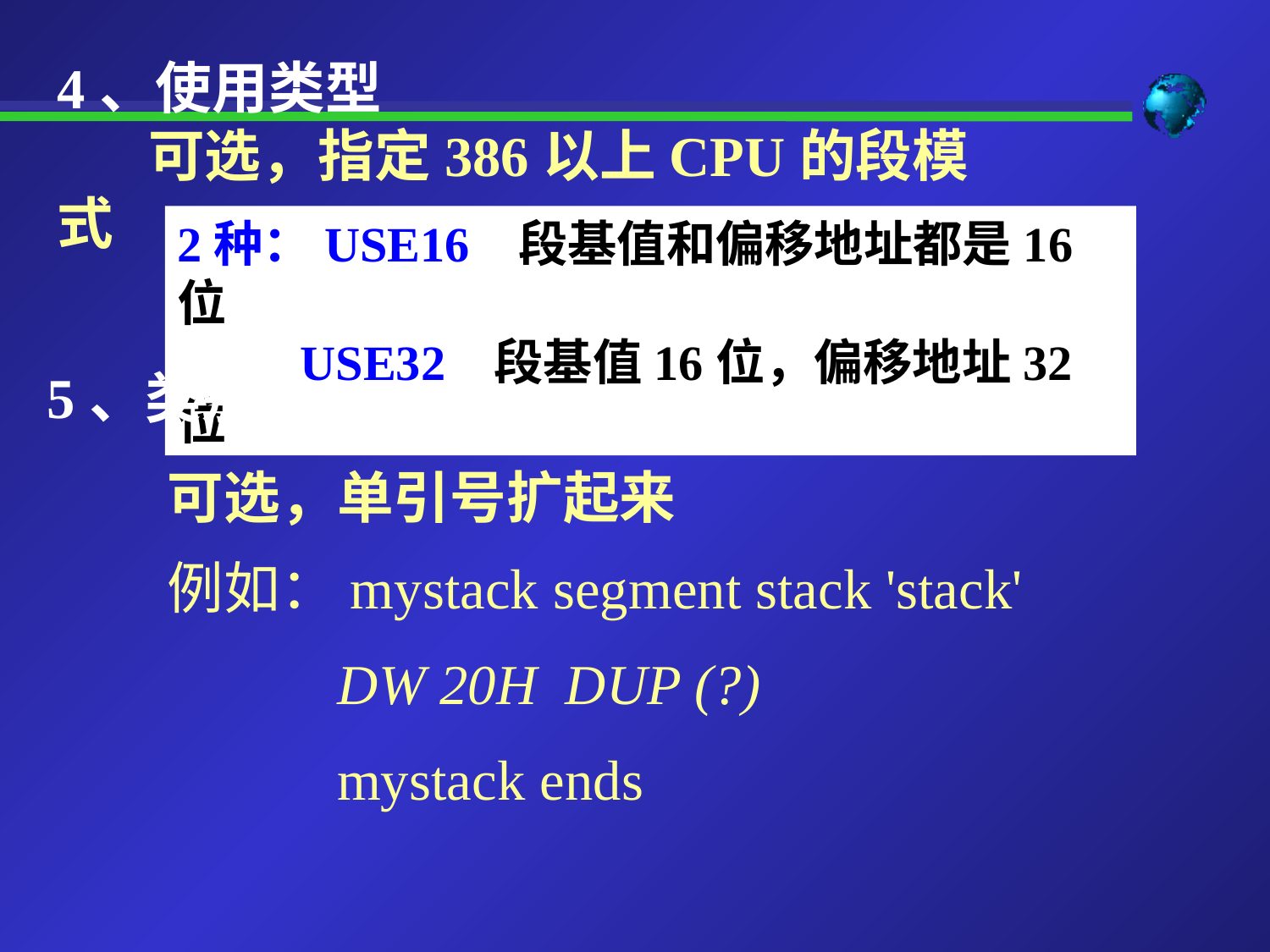

4、使用类型
      可选，指定386以上CPU的段模式
2种：USE16   段基值和偏移地址都是16位
          USE32   段基值16位，偏移地址32位
5、类别名
可选，单引号扩起来
例如：mystack segment stack 'stack'
            DW 20H  DUP (?)
	   mystack ends
44